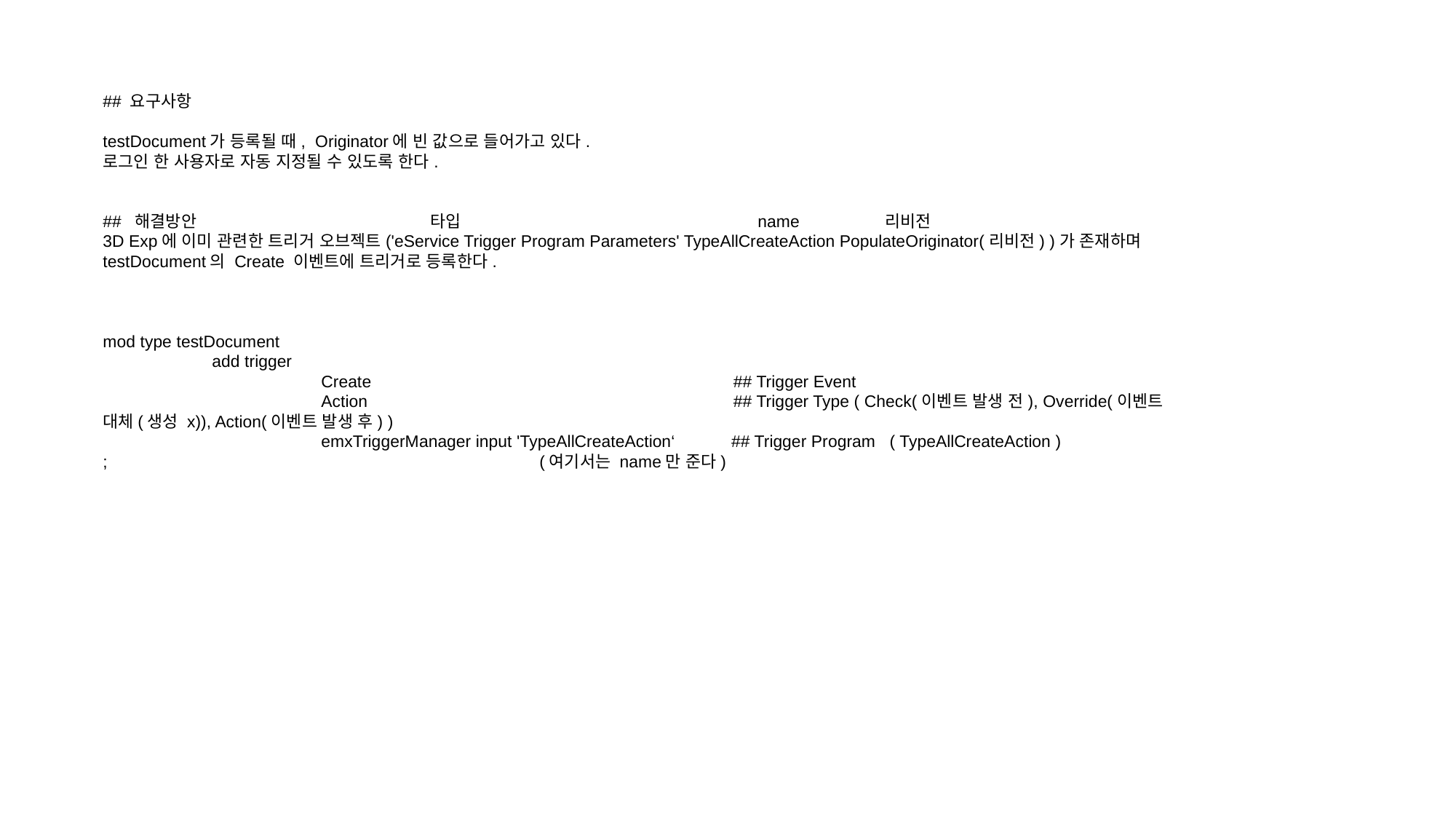

## 요구사항

testDocument가 등록될 때,  Originator에 빈 값으로 들어가고 있다.
로그인 한 사용자로 자동 지정될 수 있도록 한다.

##  해결방안			타입			name	   리비전
3D Exp에 이미 관련한 트리거 오브젝트('eService Trigger Program Parameters' TypeAllCreateAction PopulateOriginator(리비전) )가 존재하며
testDocument의 Create 이벤트에 트리거로 등록한다.

mod type testDocument
	add trigger
		Create 			                  ## Trigger Event
		Action 			                  ## Trigger Type ( Check(이벤트 발생 전), Override(이벤트 대체(생성 x)), Action(이벤트 발생 후) )
		emxTriggerManager input 'TypeAllCreateAction‘            ## Trigger Program   ( TypeAllCreateAction )
;				(여기서는 name만 준다)